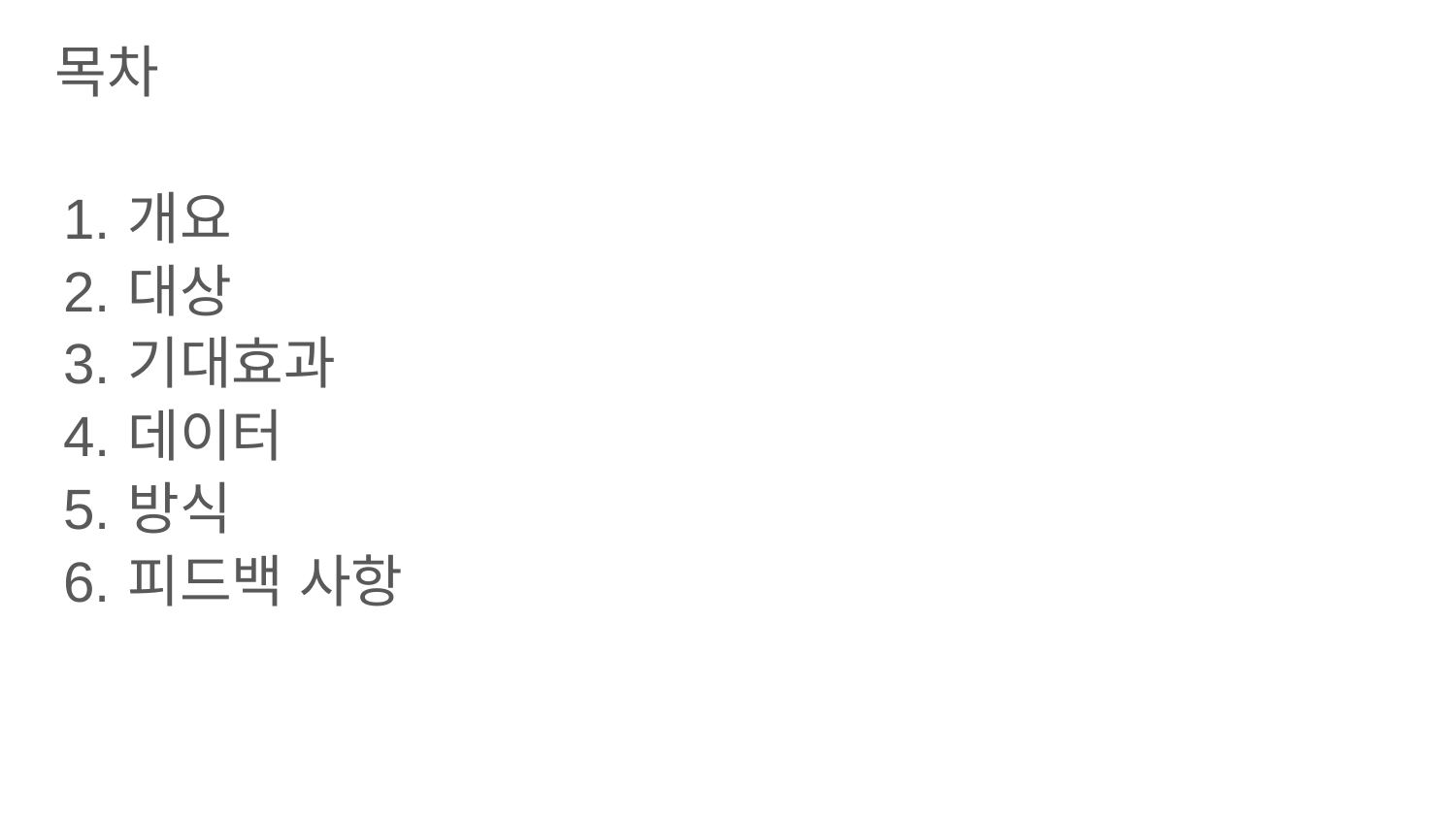

목차
개요
대상
기대효과
데이터
방식
피드백 사항